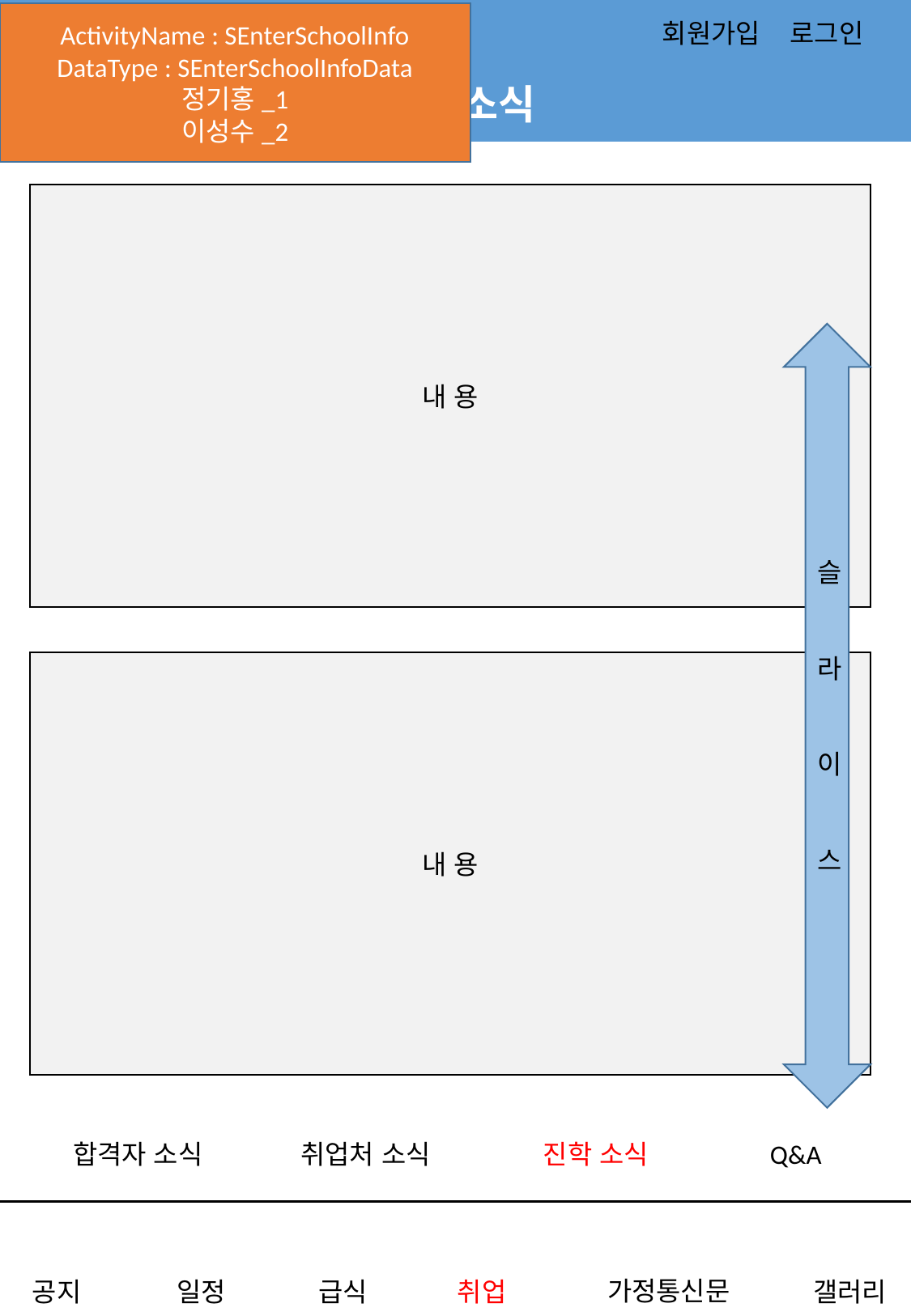

진학 소식
ActivityName : SEnterSchoolInfo
DataType : SEnterSchoolInfoData
정기홍_1
이성수_2
회원가입    로그인
내 용
슬

라

이

스
내 용
합격자 소식
취업처 소식
진학 소식
Q&A
공지
일정
급식
취업
갤러리
가정통신문